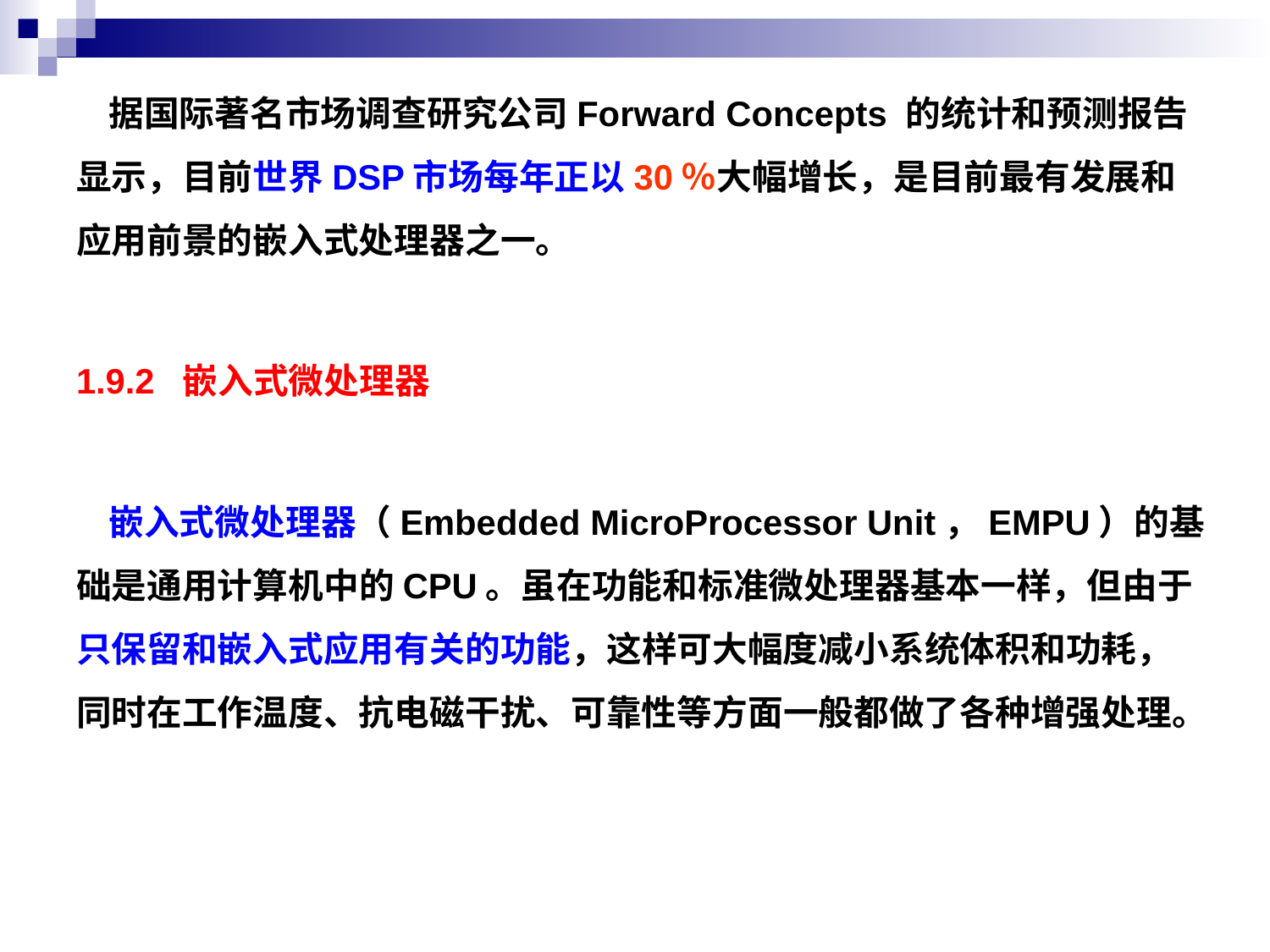

# 据国际著名市场调查研究公司Forward Concepts 的统计和预测报告显示，目前世界DSP市场每年正以30％大幅增长，是目前最有发展和应用前景的嵌入式处理器之一。

1.9.2  嵌入式微处理器

   嵌入式微处理器（Embedded MicroProcessor Unit，EMPU）的基础是通用计算机中的CPU。虽在功能和标准微处理器基本一样，但由于只保留和嵌入式应用有关的功能，这样可大幅度减小系统体积和功耗，同时在工作温度、抗电磁干扰、可靠性等方面一般都做了各种增强处理。
55